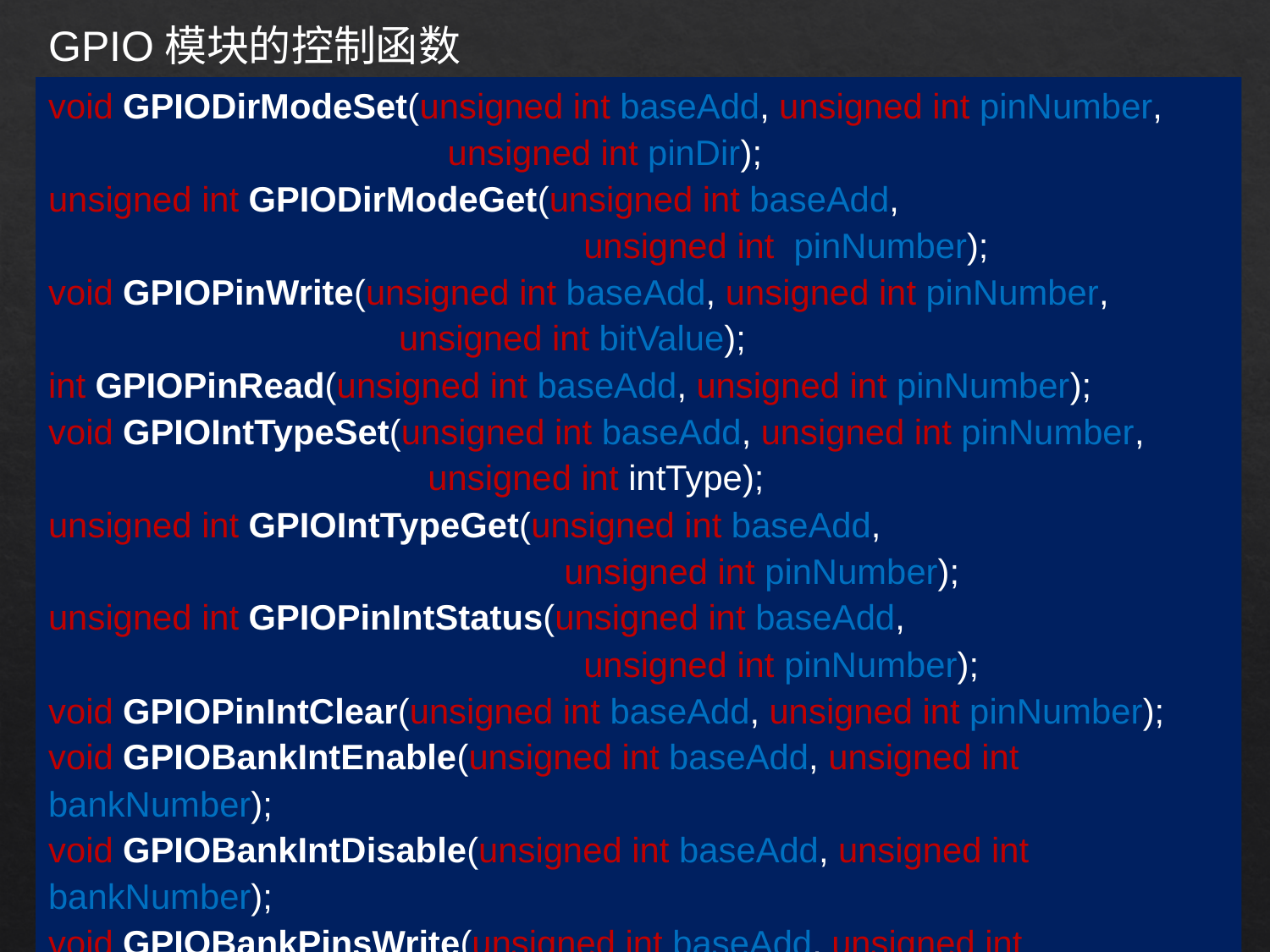

GPIO模块的控制函数
void GPIODirModeSet(unsigned int baseAdd, unsigned int pinNumber,
                                         unsigned int pinDir);
unsigned int GPIODirModeGet(unsigned int baseAdd,
                                                       unsigned int  pinNumber);
void GPIOPinWrite(unsigned int baseAdd, unsigned int pinNumber,
                                    unsigned int bitValue);
int GPIOPinRead(unsigned int baseAdd, unsigned int pinNumber);
void GPIOIntTypeSet(unsigned int baseAdd, unsigned int pinNumber,
                                       unsigned int intType);
unsigned int GPIOIntTypeGet(unsigned int baseAdd,
                                                     unsigned int pinNumber);
unsigned int GPIOPinIntStatus(unsigned int baseAdd,
                                                       unsigned int pinNumber);
void GPIOPinIntClear(unsigned int baseAdd, unsigned int pinNumber);
void GPIOBankIntEnable(unsigned int baseAdd, unsigned int bankNumber);
void GPIOBankIntDisable(unsigned int baseAdd, unsigned int bankNumber);
void GPIOBankPinsWrite(unsigned int baseAdd, unsigned int bankNumber,
                                              unsigned int setPins, unsigned int clrPins);